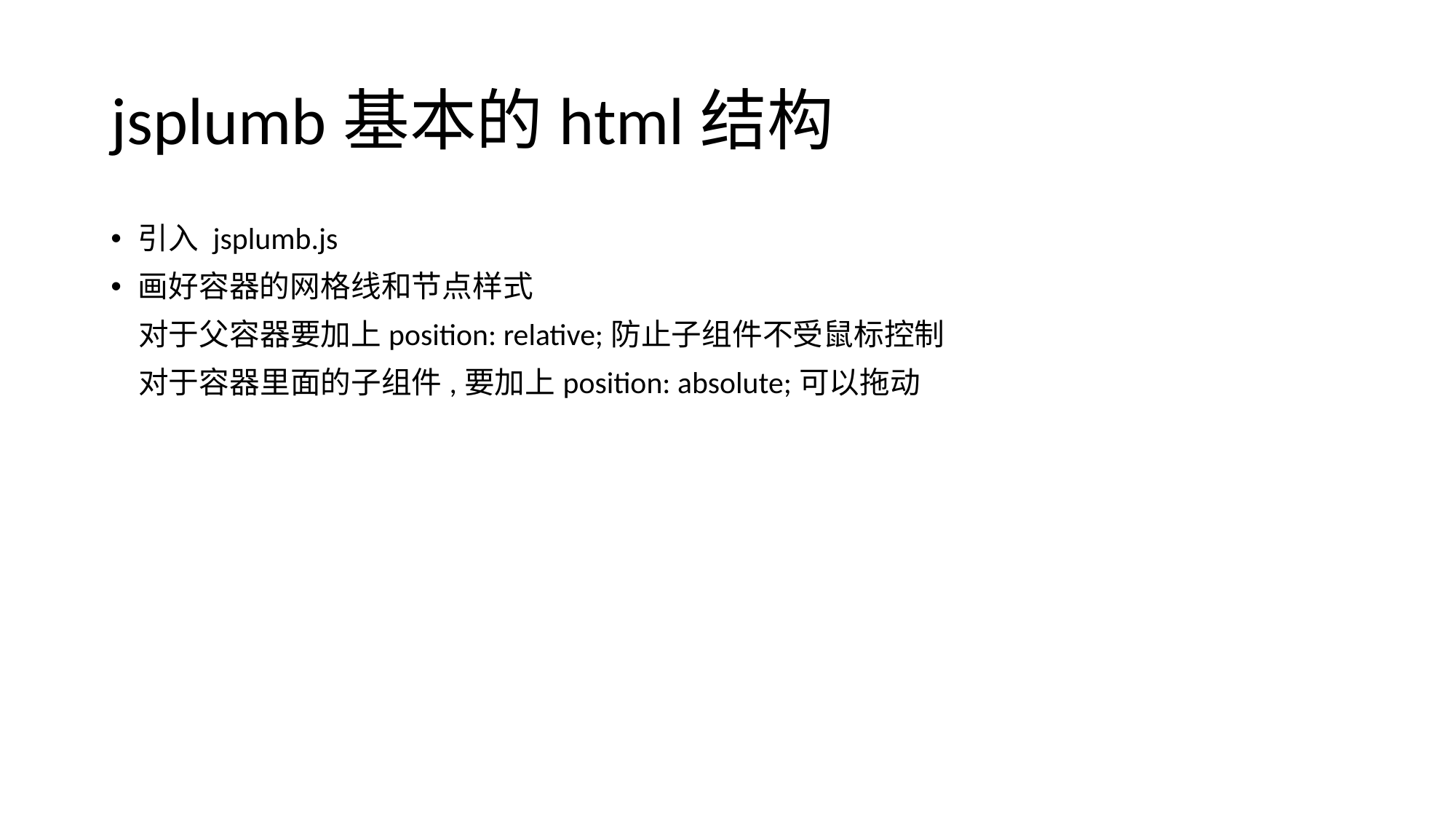

# jsplumb基本的html结构
引入 jsplumb.js
画好容器的网格线和节点样式
   对于父容器要加上position: relative;防止子组件不受鼠标控制
   对于容器里面的子组件,要加上position: absolute;可以拖动